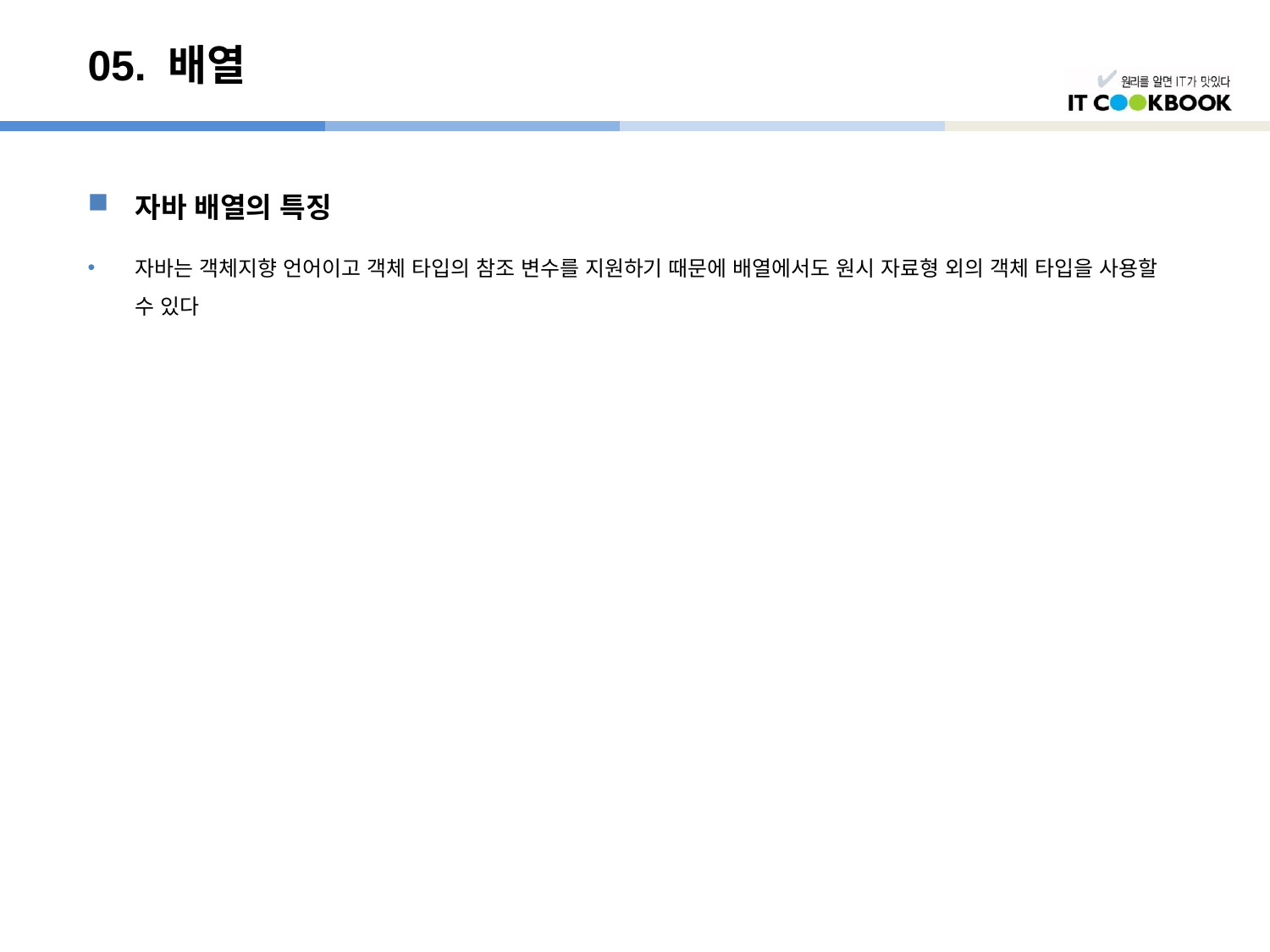

# 05. 배열
자바 배열의 특징
자바는 객체지향 언어이고 객체 타입의 참조 변수를 지원하기 때문에 배열에서도 원시 자료형 외의 객체 타입을 사용할 수 있다